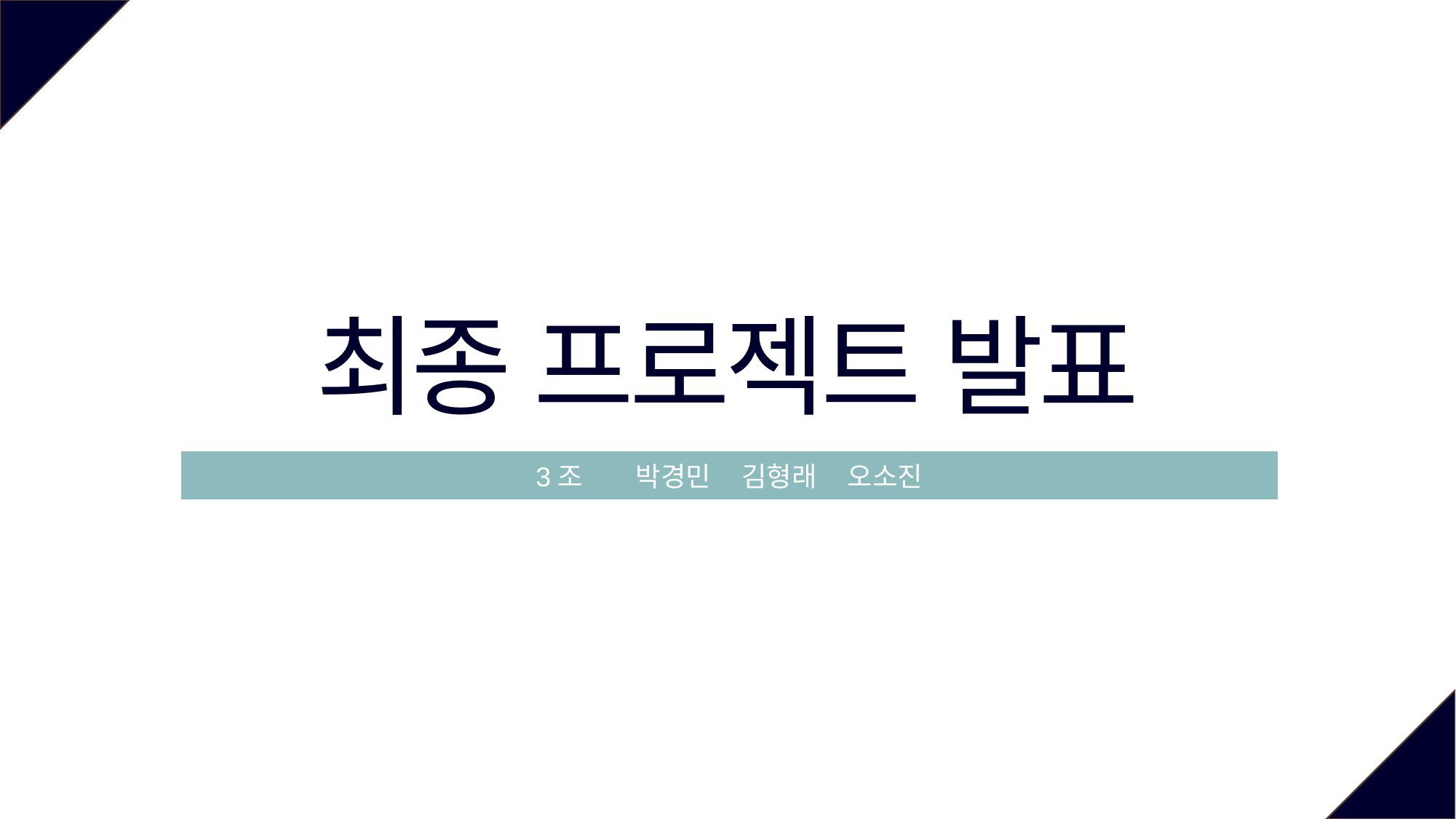

최종 프로젝트 발표
3조       박경민    김형래    오소진